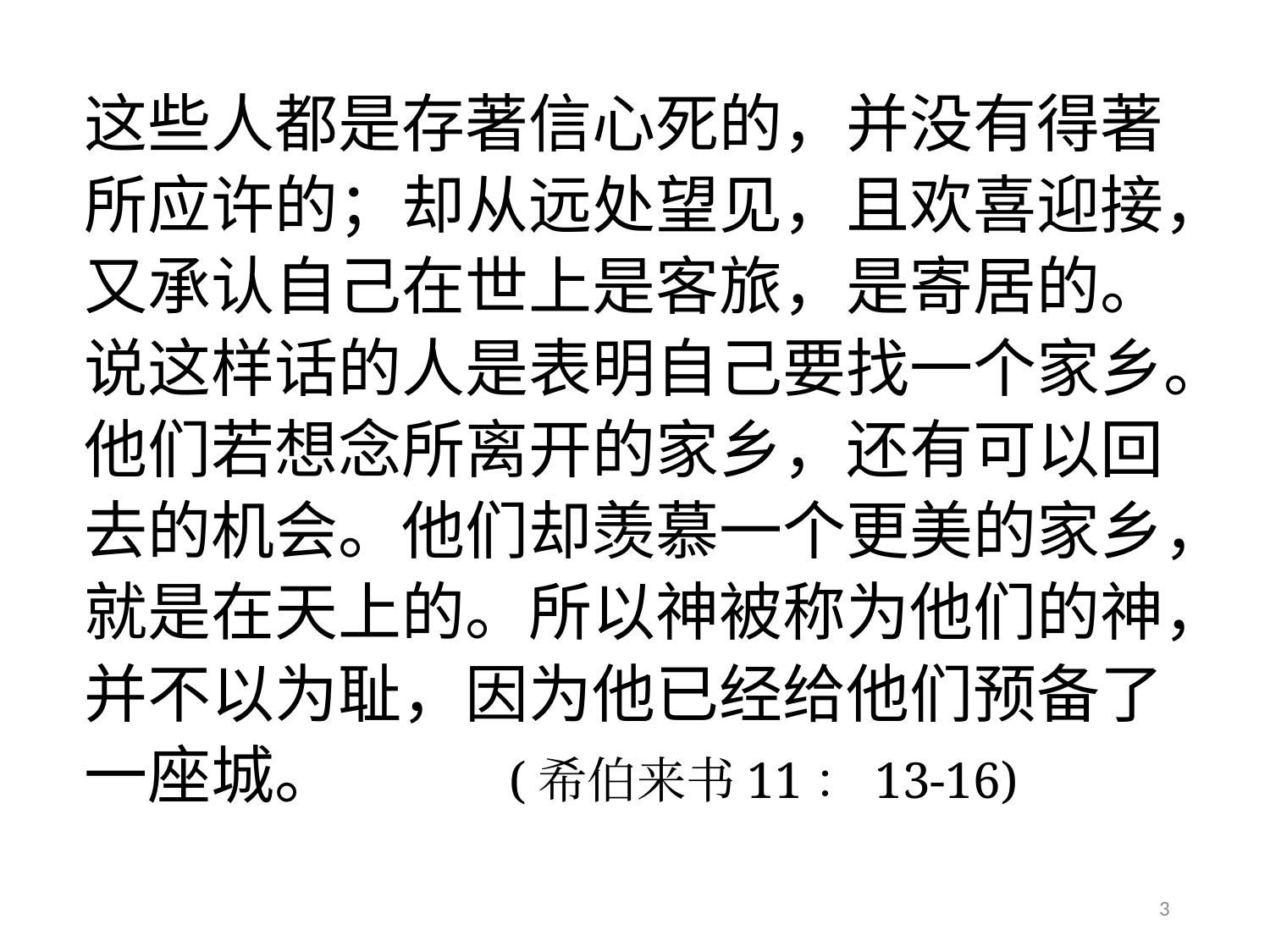

这些人都是存著信心死的，并没有得著所应许的；却从远处望见，且欢喜迎接，又承认自己在世上是客旅，是寄居的。说这样话的人是表明自己要找一个家乡。他们若想念所离开的家乡，还有可以回去的机会。他们却羡慕一个更美的家乡，就是在天上的。所以神被称为他们的神，并不以为耻，因为他已经给他们预备了一座城。           (希伯来书11：13-16)
3